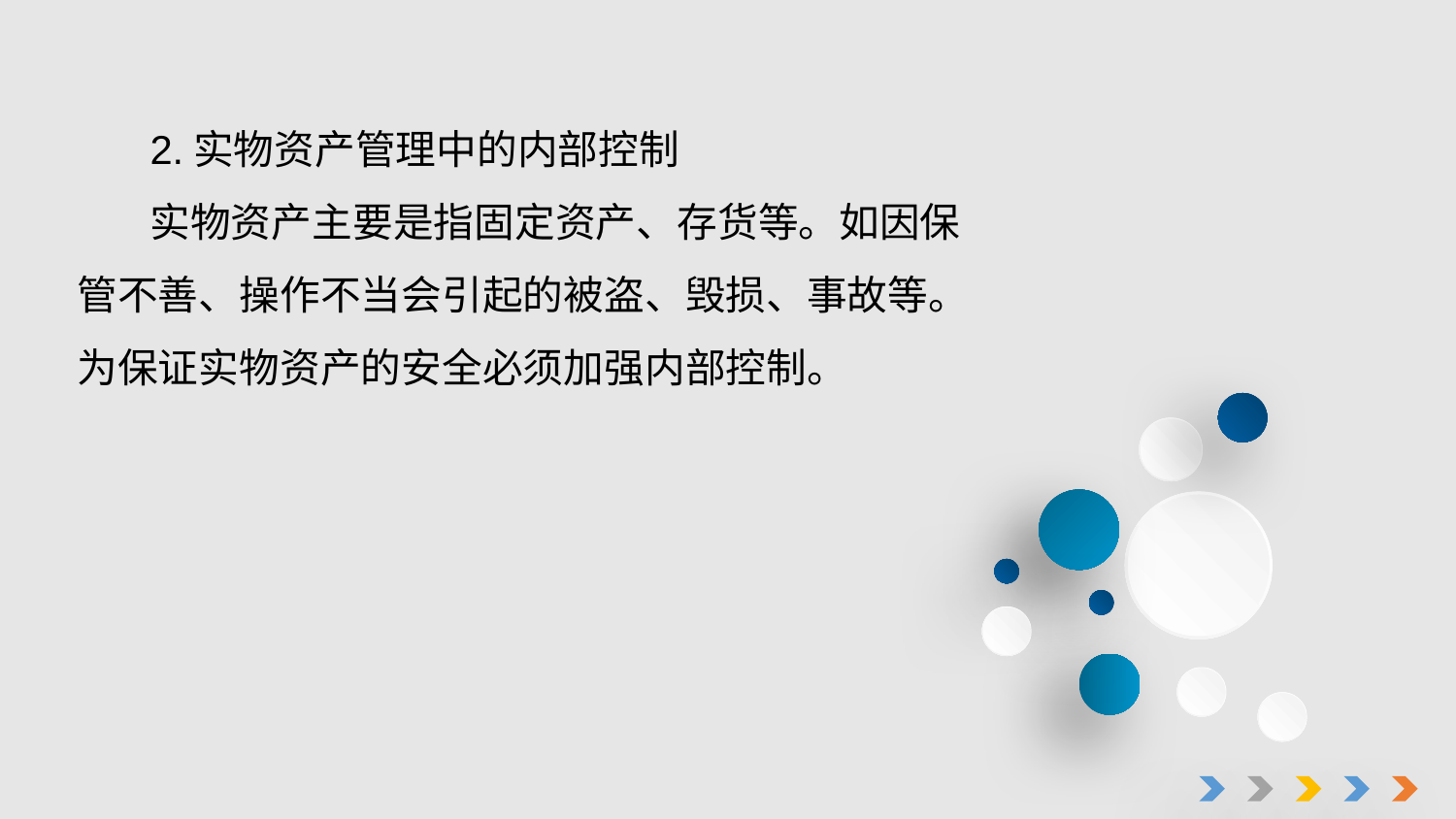

2.实物资产管理中的内部控制
实物资产主要是指固定资产、存货等。如因保管不善、操作不当会引起的被盗、毁损、事故等。为保证实物资产的安全必须加强内部控制。